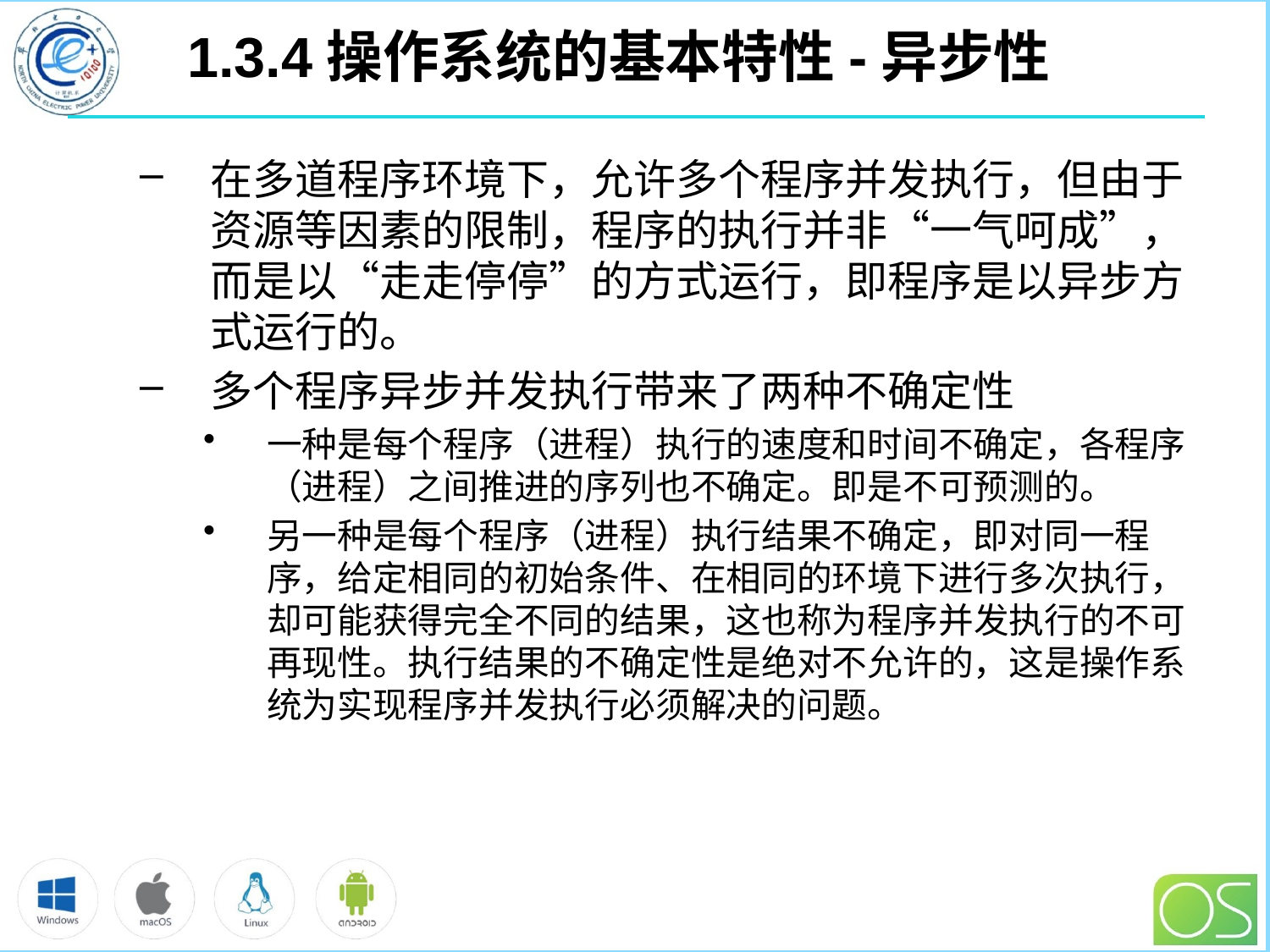

# 1.3.4操作系统的基本特性-异步性
在多道程序环境下，允许多个程序并发执行，但由于资源等因素的限制，程序的执行并非“一气呵成”，而是以“走走停停”的方式运行，即程序是以异步方式运行的。
多个程序异步并发执行带来了两种不确定性
一种是每个程序（进程）执行的速度和时间不确定，各程序（进程）之间推进的序列也不确定。即是不可预测的。
另一种是每个程序（进程）执行结果不确定，即对同一程序，给定相同的初始条件、在相同的环境下进行多次执行，却可能获得完全不同的结果，这也称为程序并发执行的不可再现性。执行结果的不确定性是绝对不允许的，这是操作系统为实现程序并发执行必须解决的问题。